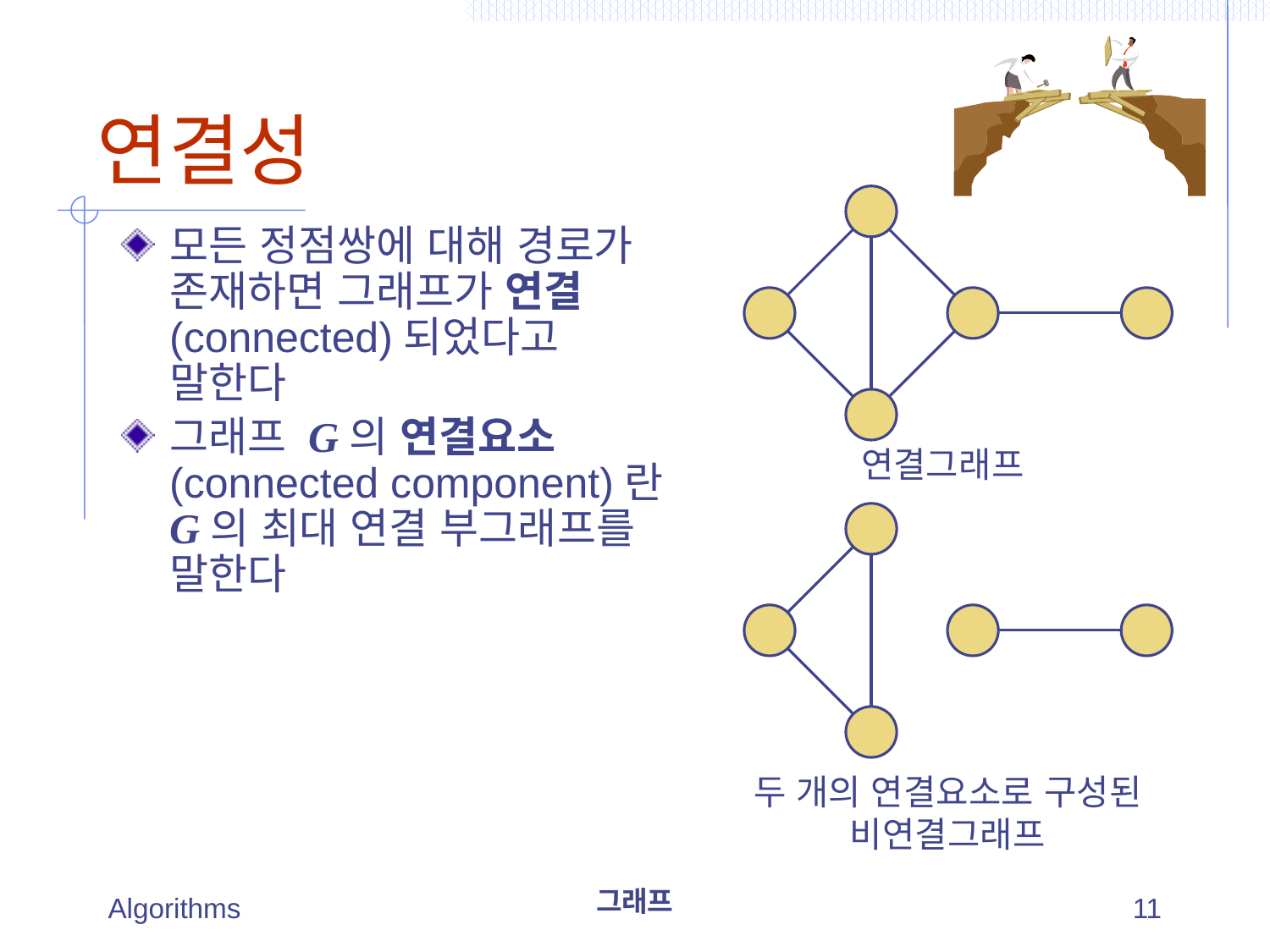

# 연결성

모든 정점쌍에 대해 경로가 존재하면 그래프가 연결(connected)되었다고 말한다
그래프 G의 연결요소(connected component)란 G의 최대 연결 부그래프를 말한다

연결그래프

두 개의 연결요소로 구성된 비연결그래프
Algorithms
그래프
11